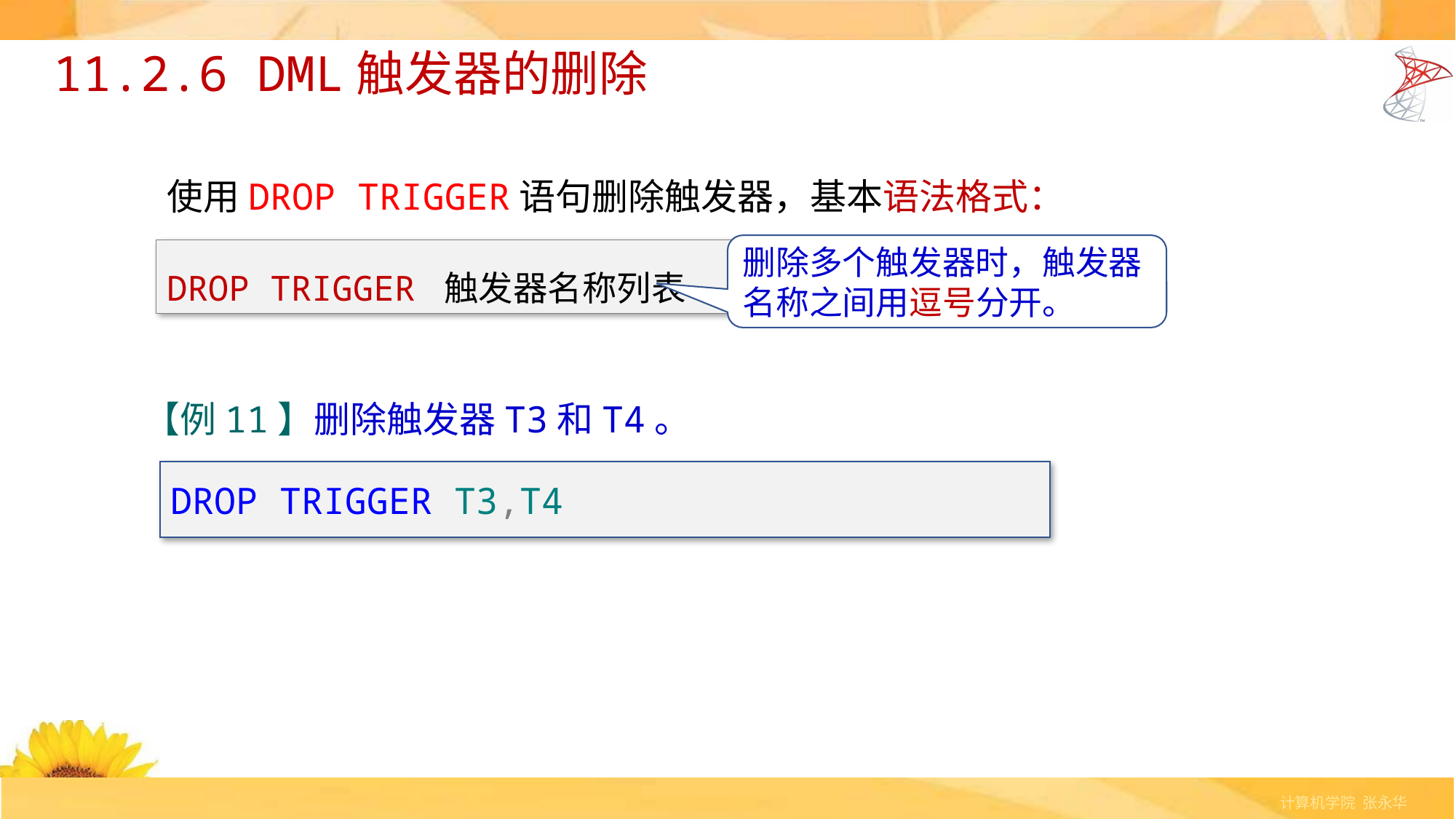

# 11.2.6 DML触发器的删除
使用DROP TRIGGER语句删除触发器，基本语法格式：
删除多个触发器时，触发器名称之间用逗号分开。
DROP TRIGGER 触发器名称列表
【例11】删除触发器T3和T4。
DROP TRIGGER T3,T4